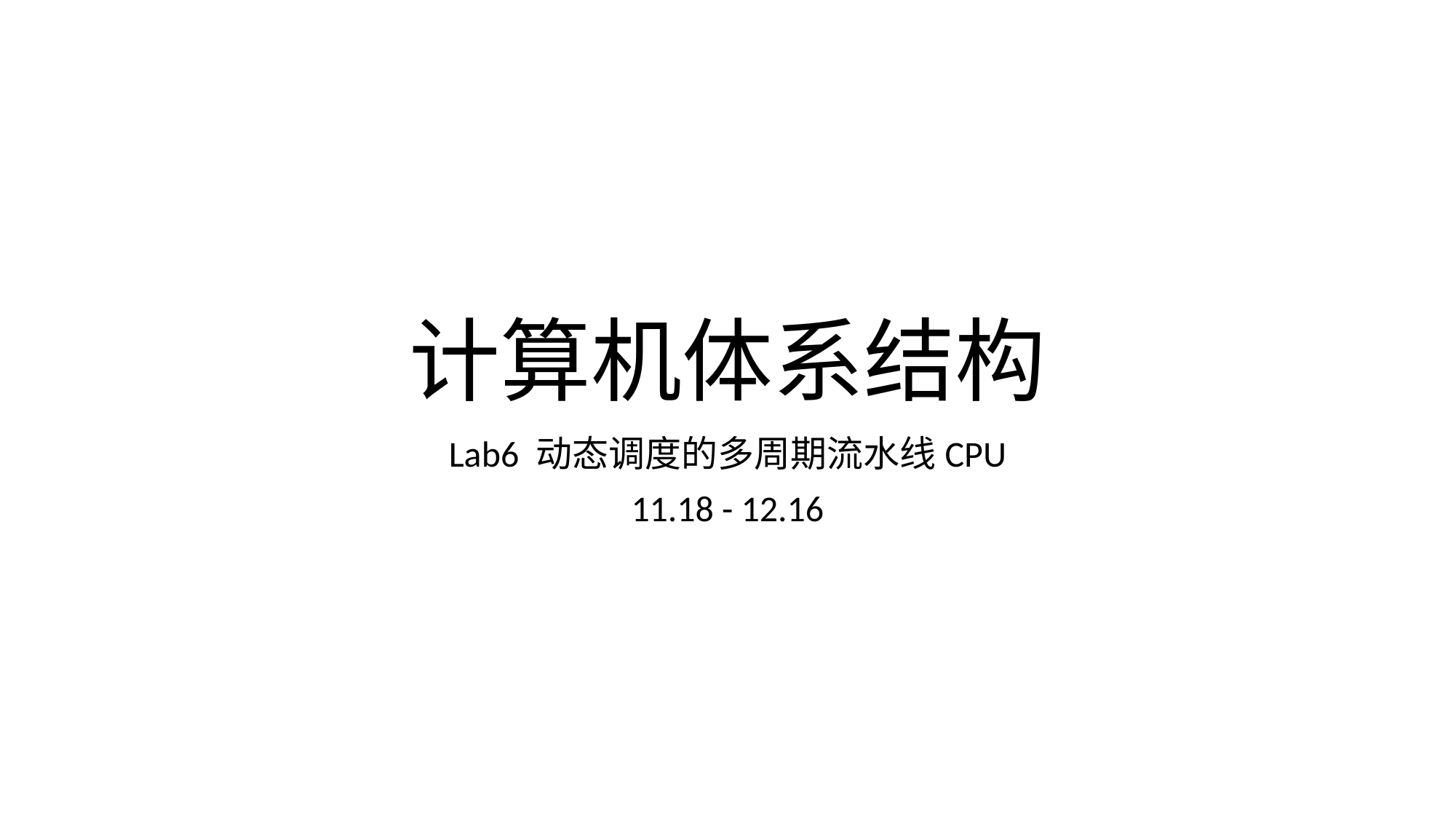

# 计算机体系结构
Lab6 动态调度的多周期流水线CPU
11.18 - 12.16